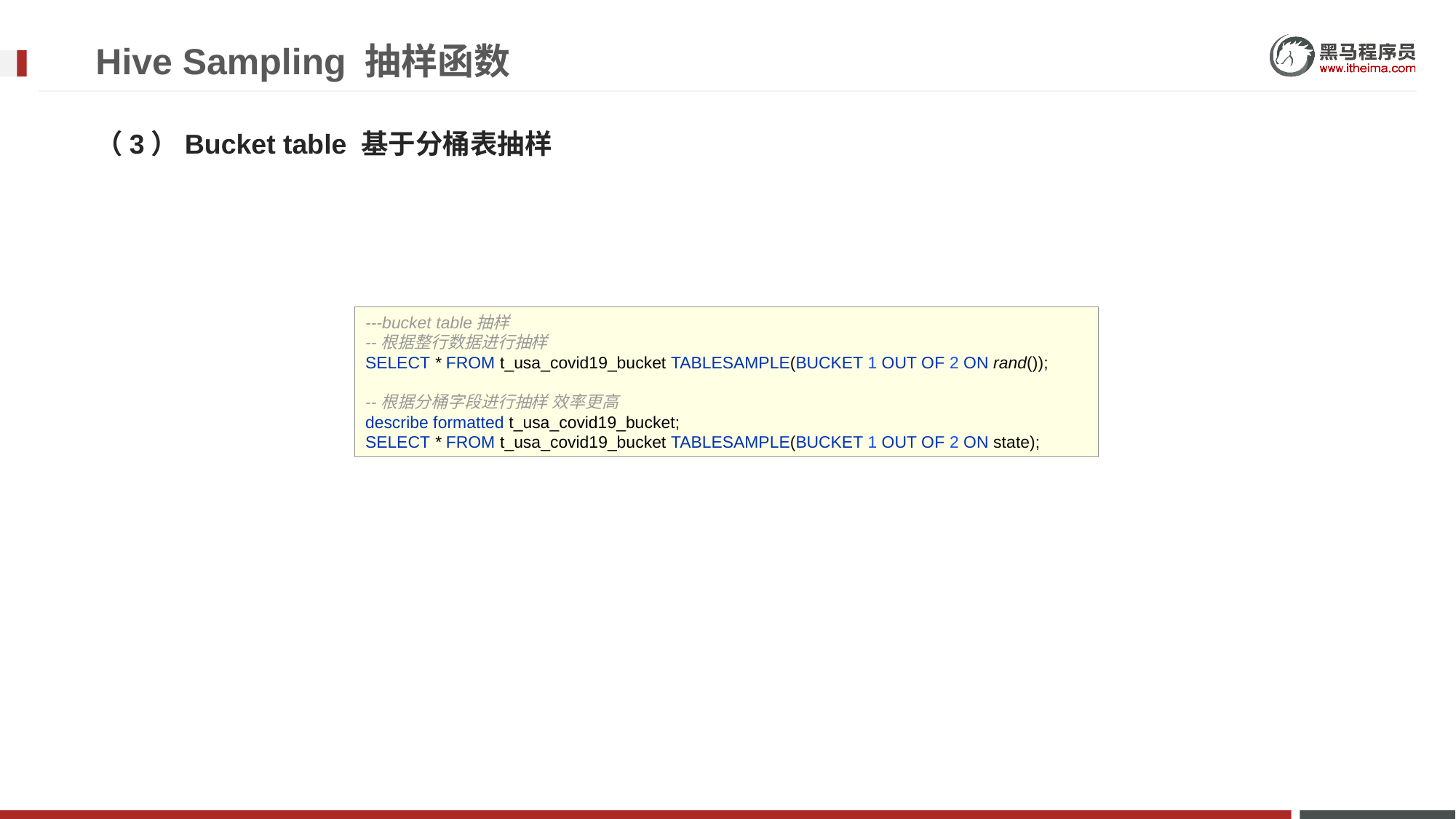

# Hive Sampling 抽样函数
（3）Bucket table 基于分桶表抽样
---bucket table抽样
--根据整行数据进行抽样
SELECT * FROM t_usa_covid19_bucket TABLESAMPLE(BUCKET 1 OUT OF 2 ON rand());
--根据分桶字段进行抽样 效率更高
describe formatted t_usa_covid19_bucket;
SELECT * FROM t_usa_covid19_bucket TABLESAMPLE(BUCKET 1 OUT OF 2 ON state);